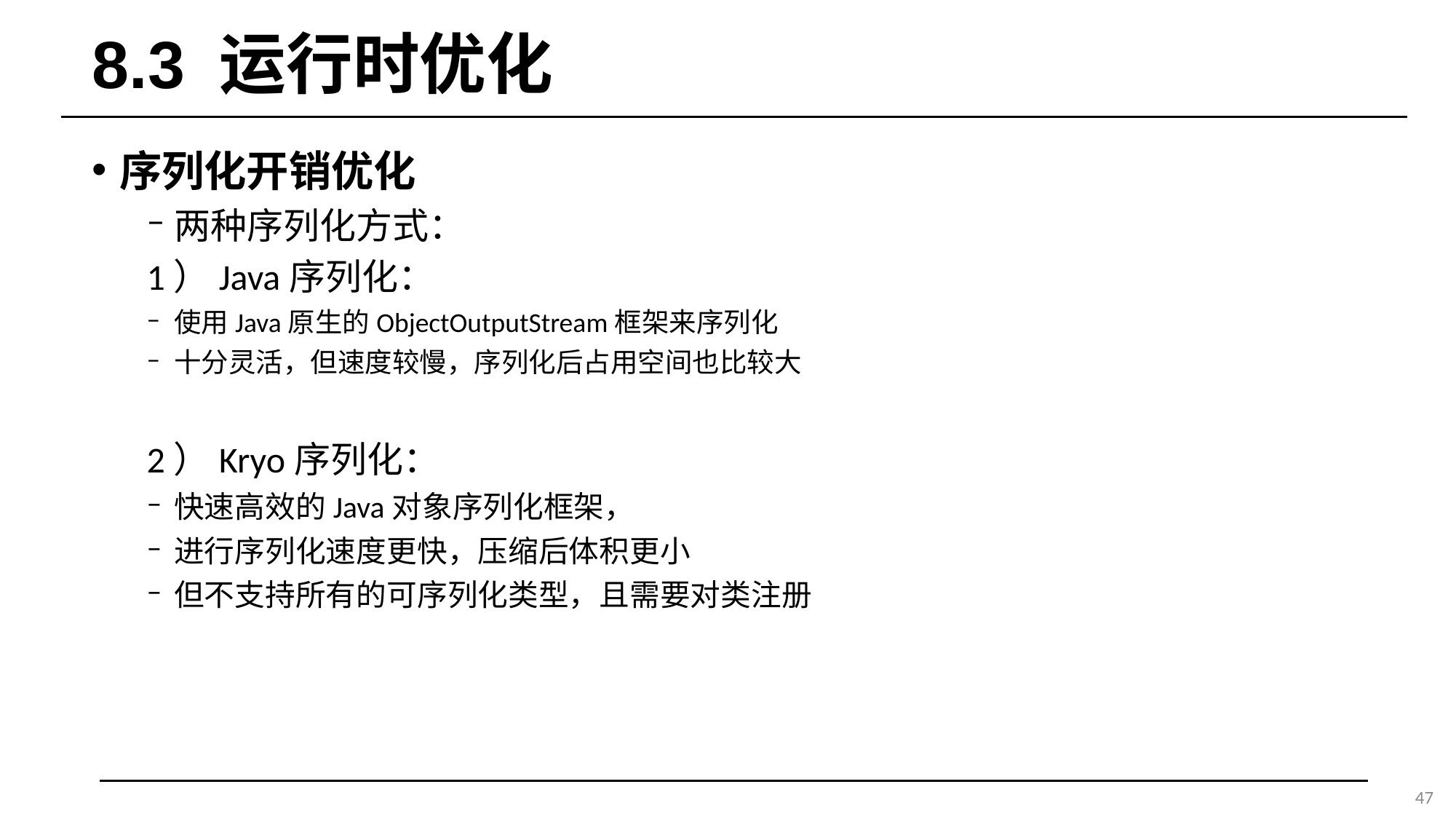

# 8.3 运行时优化
序列化开销优化
两种序列化方式：
1）Java序列化：
使用Java原生的ObjectOutputStream框架来序列化
十分灵活，但速度较慢，序列化后占用空间也比较大

2）Kryo序列化：
快速高效的Java对象序列化框架，
进行序列化速度更快，压缩后体积更小
但不支持所有的可序列化类型，且需要对类注册
47